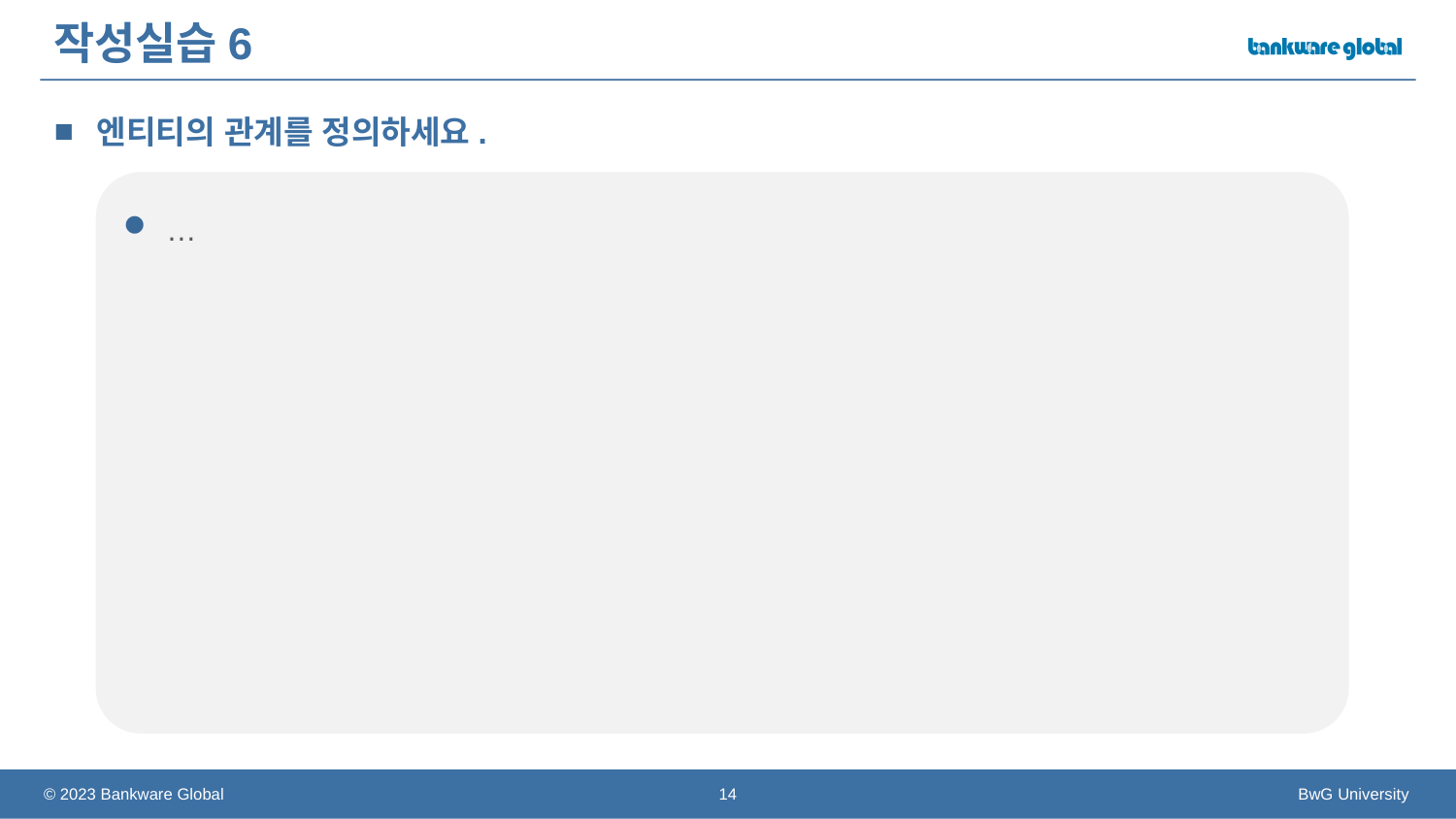

# 작성실습6
엔티티의 관계를 정의하세요.
…
14